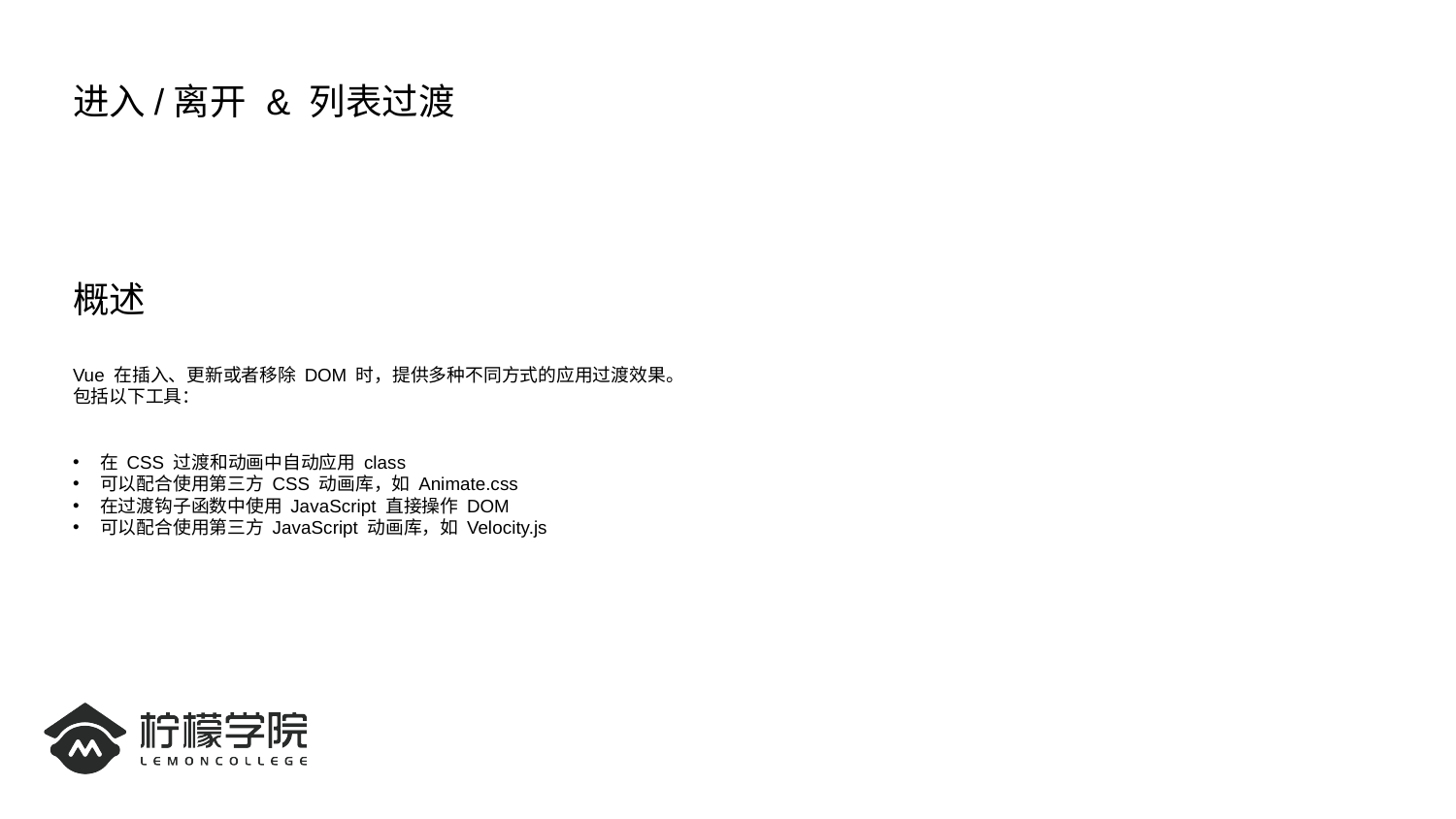

# 进入/离开 & 列表过渡
概述

Vue 在插入、更新或者移除 DOM 时，提供多种不同方式的应用过渡效果。
包括以下工具：

在 CSS 过渡和动画中自动应用 class
可以配合使用第三方 CSS 动画库，如 Animate.css
在过渡钩子函数中使用 JavaScript 直接操作 DOM
可以配合使用第三方 JavaScript 动画库，如 Velocity.js